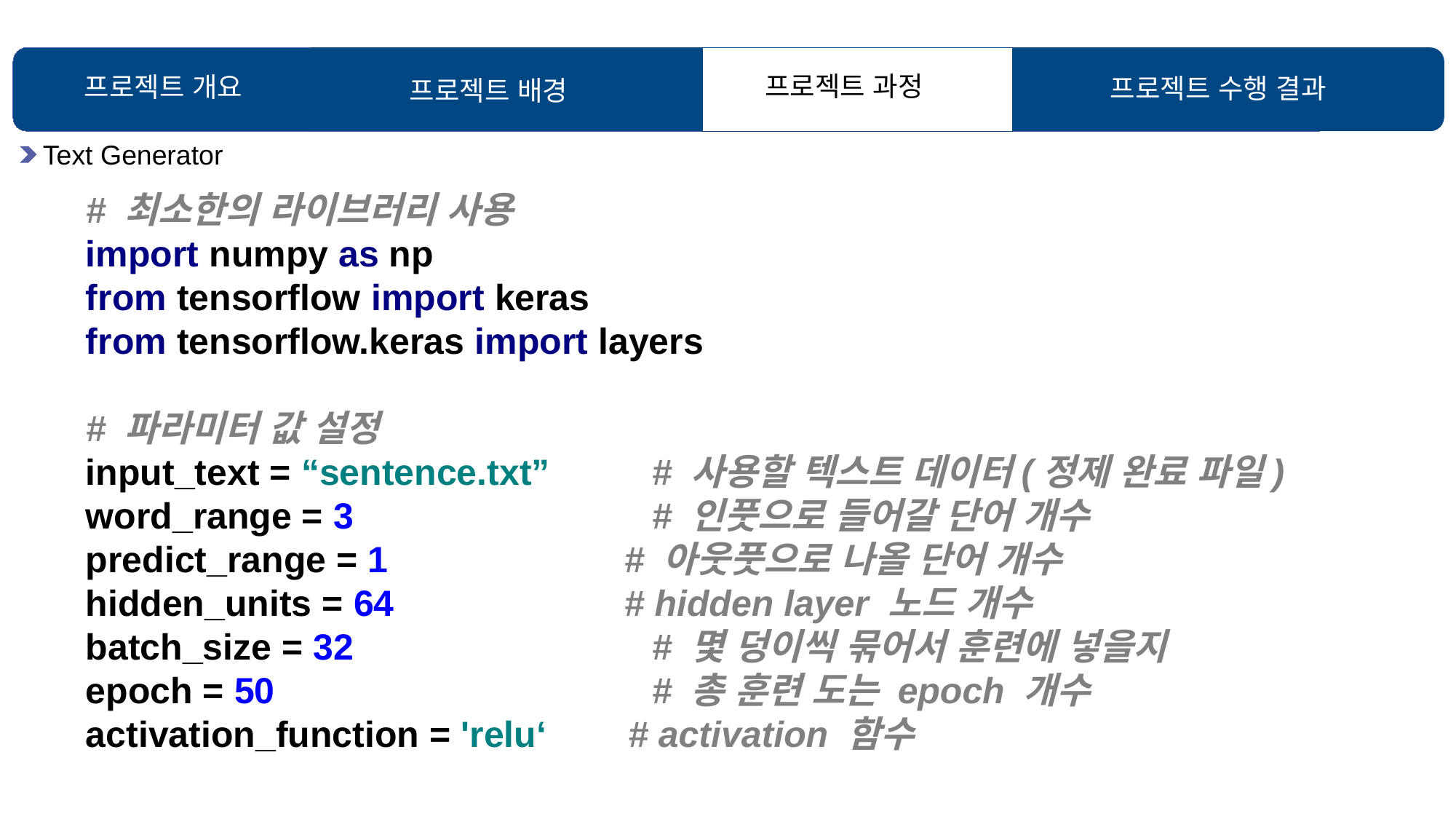

프로젝트 과정
프로젝트 개요
프로젝트 수행 결과
프로젝트 배경
Text Generator

# 최소한의 라이브러리 사용 import numpy as np from tensorflow import keras from tensorflow.keras import layers # 파라미터 값 설정 input_text = “sentence.txt”	  # 사용할 텍스트 데이터(정제 완료 파일) word_range = 3			  # 인풋으로 들어갈 단어 개수 predict_range = 1		          # 아웃풋으로 나올 단어 개수 hidden_units = 64		          # hidden layer 노드 개수 batch_size = 32			  # 몇 덩이씩 묶어서 훈련에 넣을지 epoch = 50				  # 총 훈련 도는 epoch 개수 activation_function = 'relu‘        # activation 함수